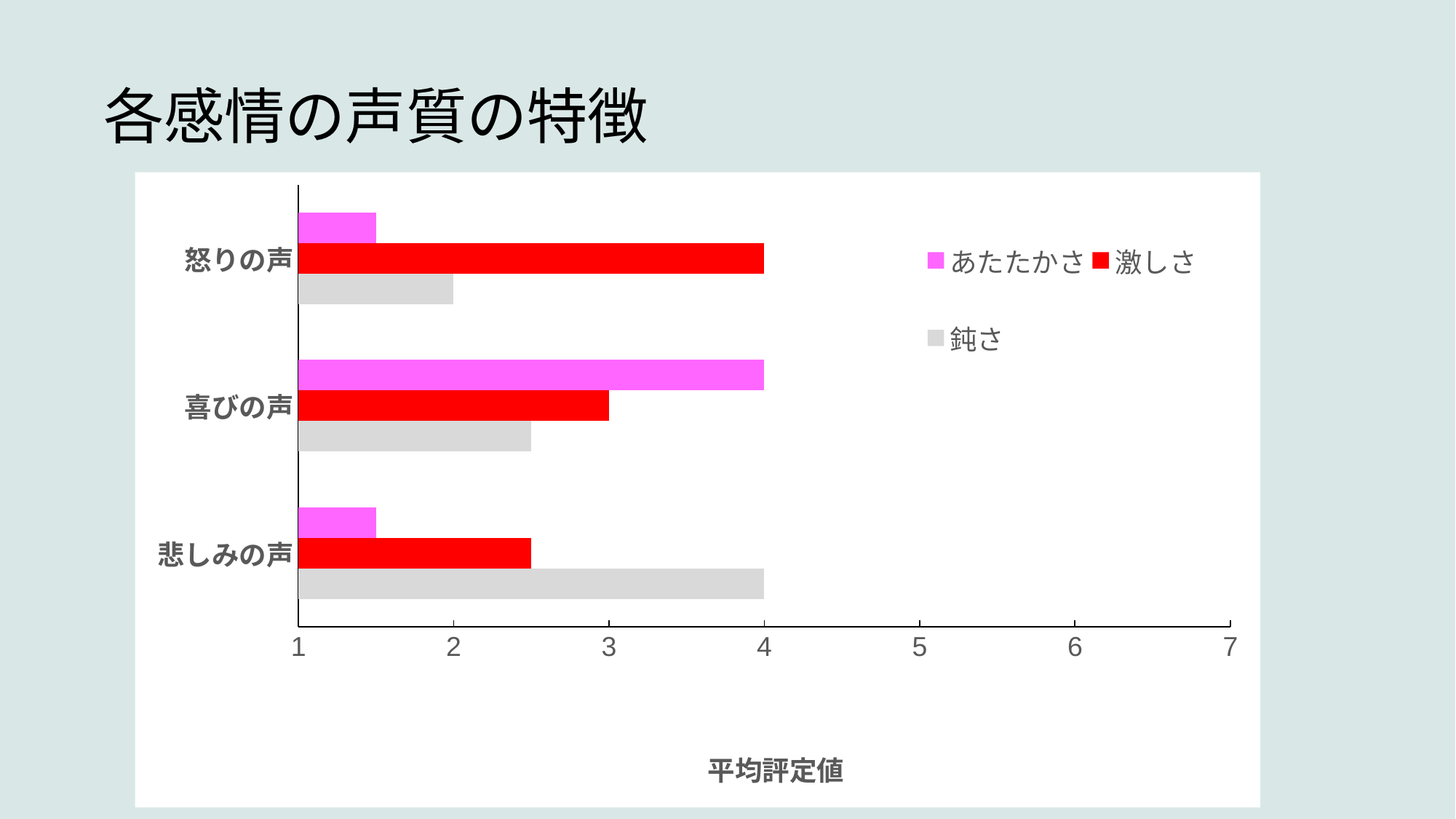

# 各感情の声質の特徴

### Chart

| Category | 鈍さ | 激しさ | あたたかさ |
|---|---|---|---|
| 悲しみの声 | 4.0 | 2.5 | 1.5 |
| 喜びの声 | 2.5 | 3.0 | 4.0 |
| 怒りの声 | 2.0 | 4.0 | 1.5 |